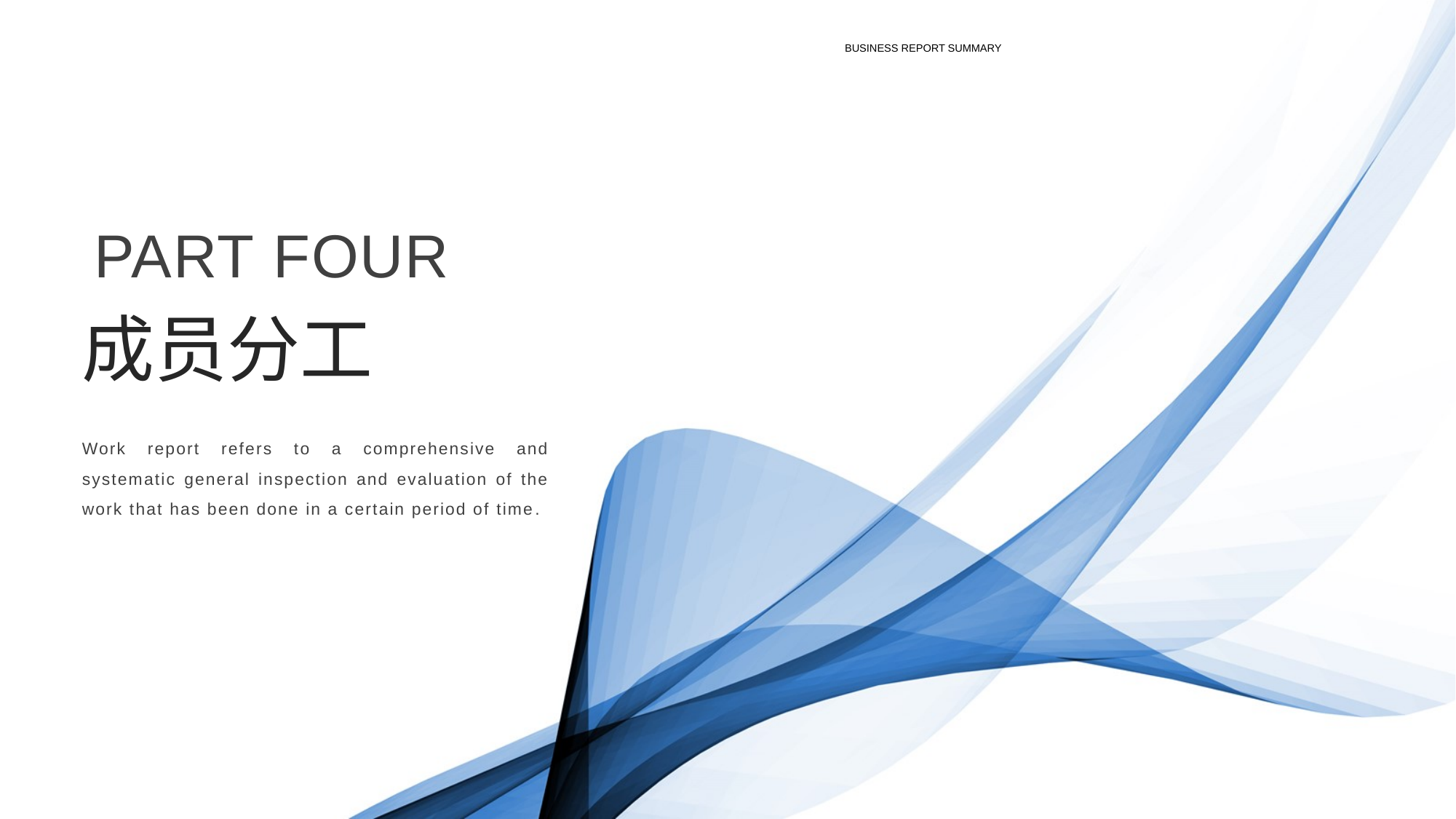

BUSINESS REPORT SUMMARY
PART FOUR
成员分工
Work report refers to a comprehensive and systematic general inspection and evaluation of the work that has been done in a certain period of time.